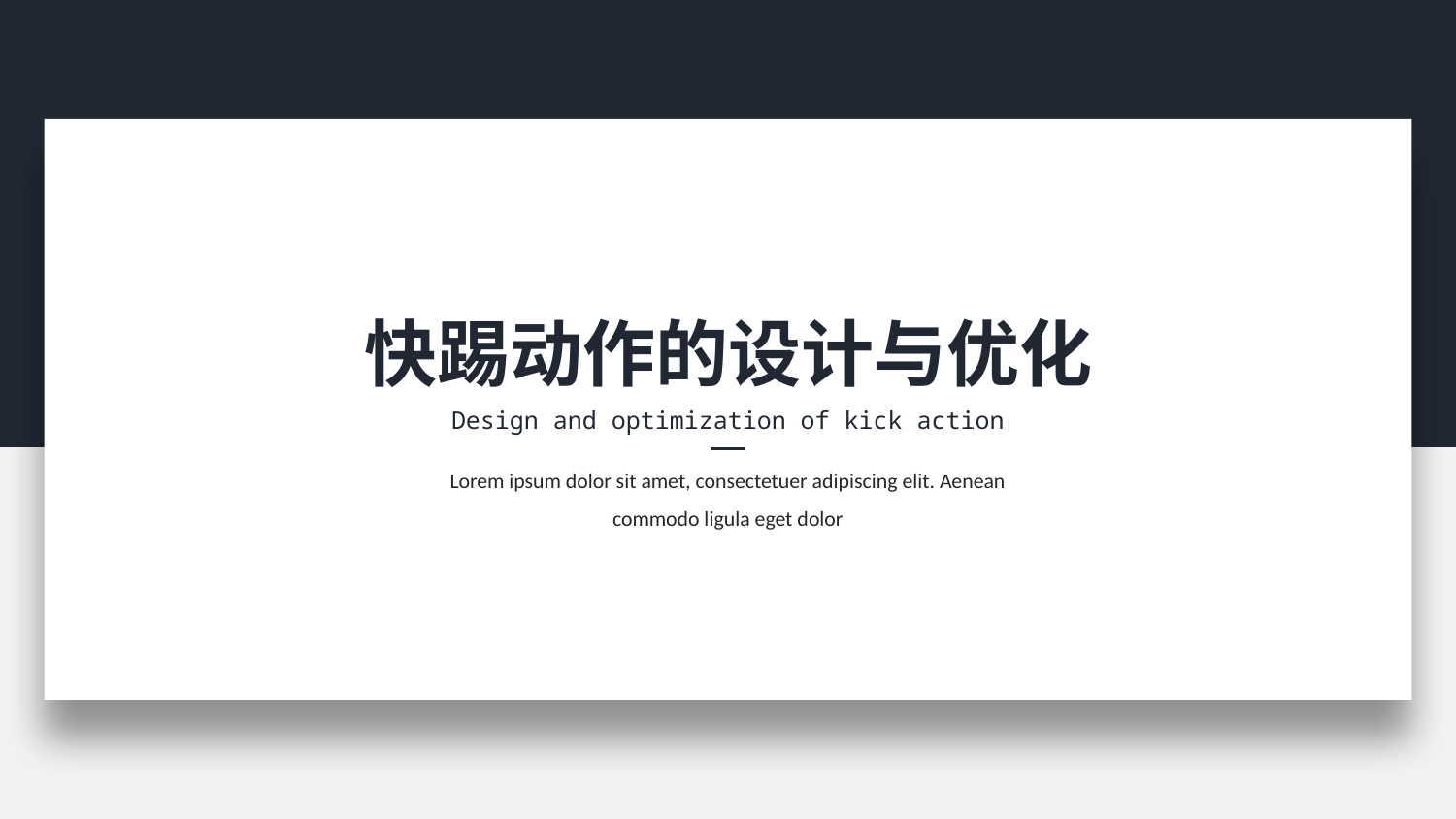

快踢动作的设计与优化
Design and optimization of kick action
Lorem ipsum dolor sit amet, consectetuer adipiscing elit. Aenean commodo ligula eget dolor